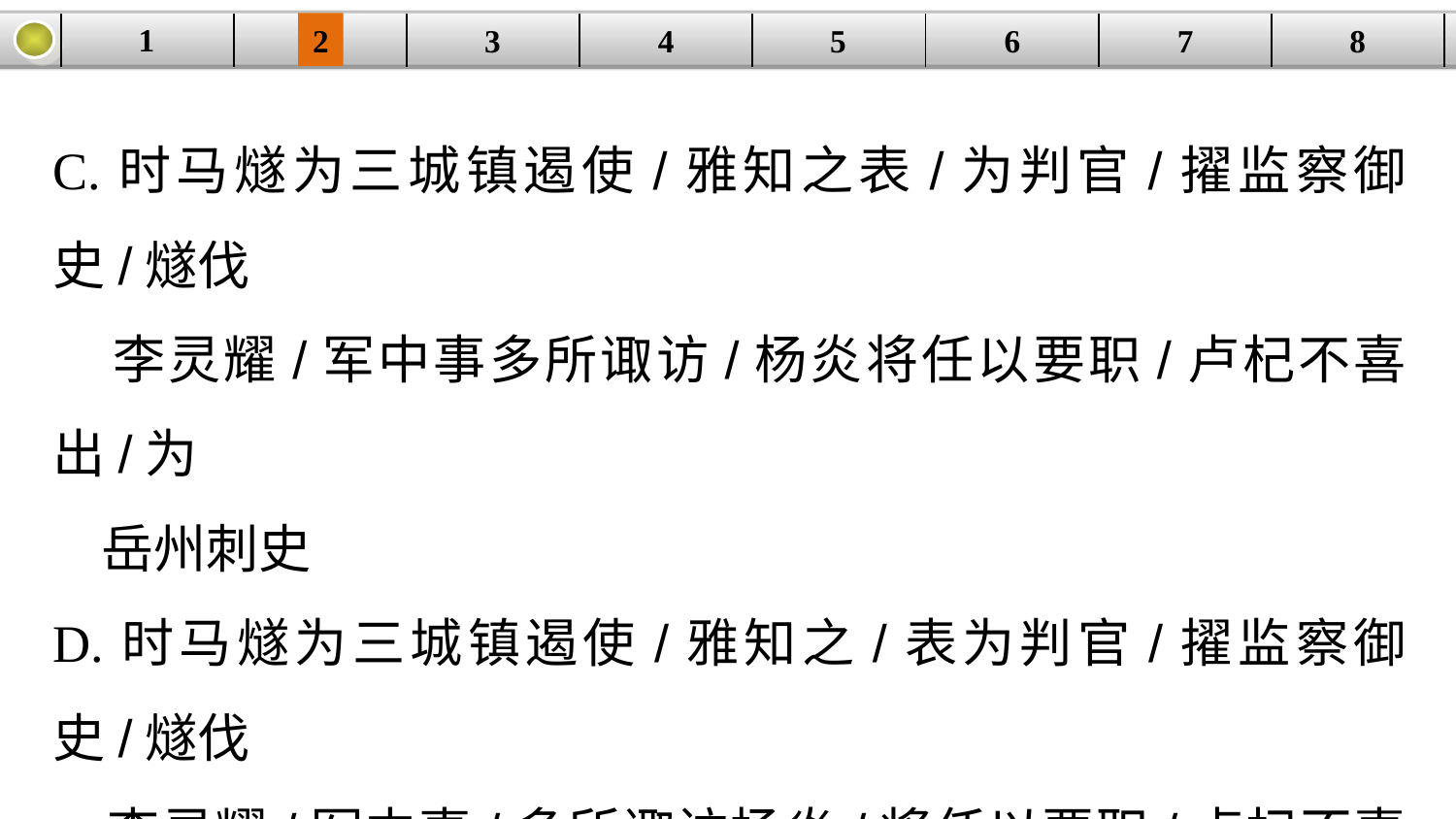

1
3
4
5
6
8
2
|  |  |  |  |  |  |  |  |
| --- | --- | --- | --- | --- | --- | --- | --- |
7

C.时马燧为三城镇遏使/雅知之表/为判官/擢监察御史/燧伐
   李灵耀/军中事多所诹访/杨炎将任以要职/卢杞不喜出/为
   岳州刺史
D.时马燧为三城镇遏使/雅知之/表为判官/擢监察御史/燧伐
   李灵耀/军中事/多所诹访杨炎/将任以要职/卢杞不喜出/为
   岳州刺史